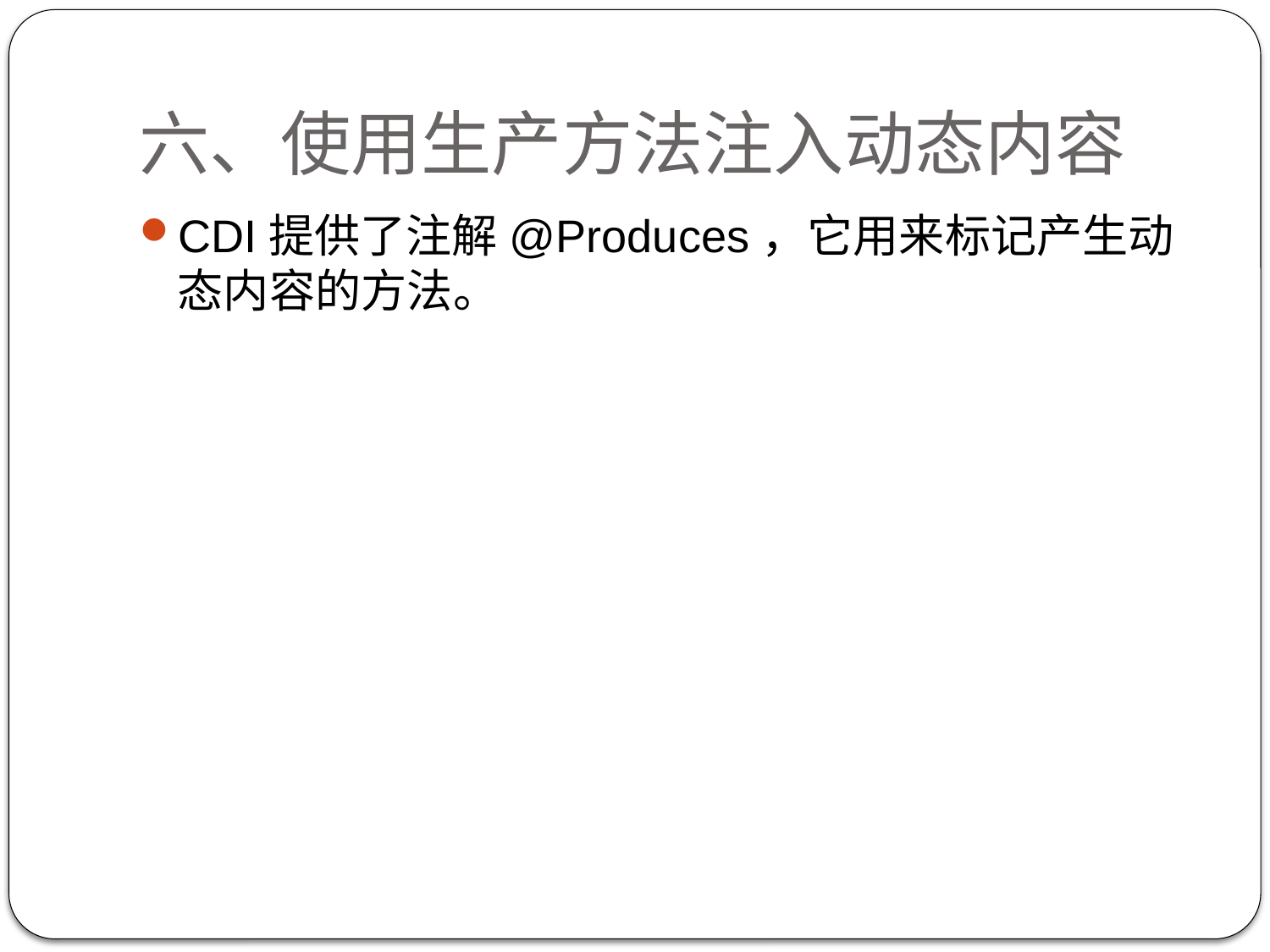

# 六、使用生产方法注入动态内容
CDI提供了注解@Produces，它用来标记产生动态内容的方法。